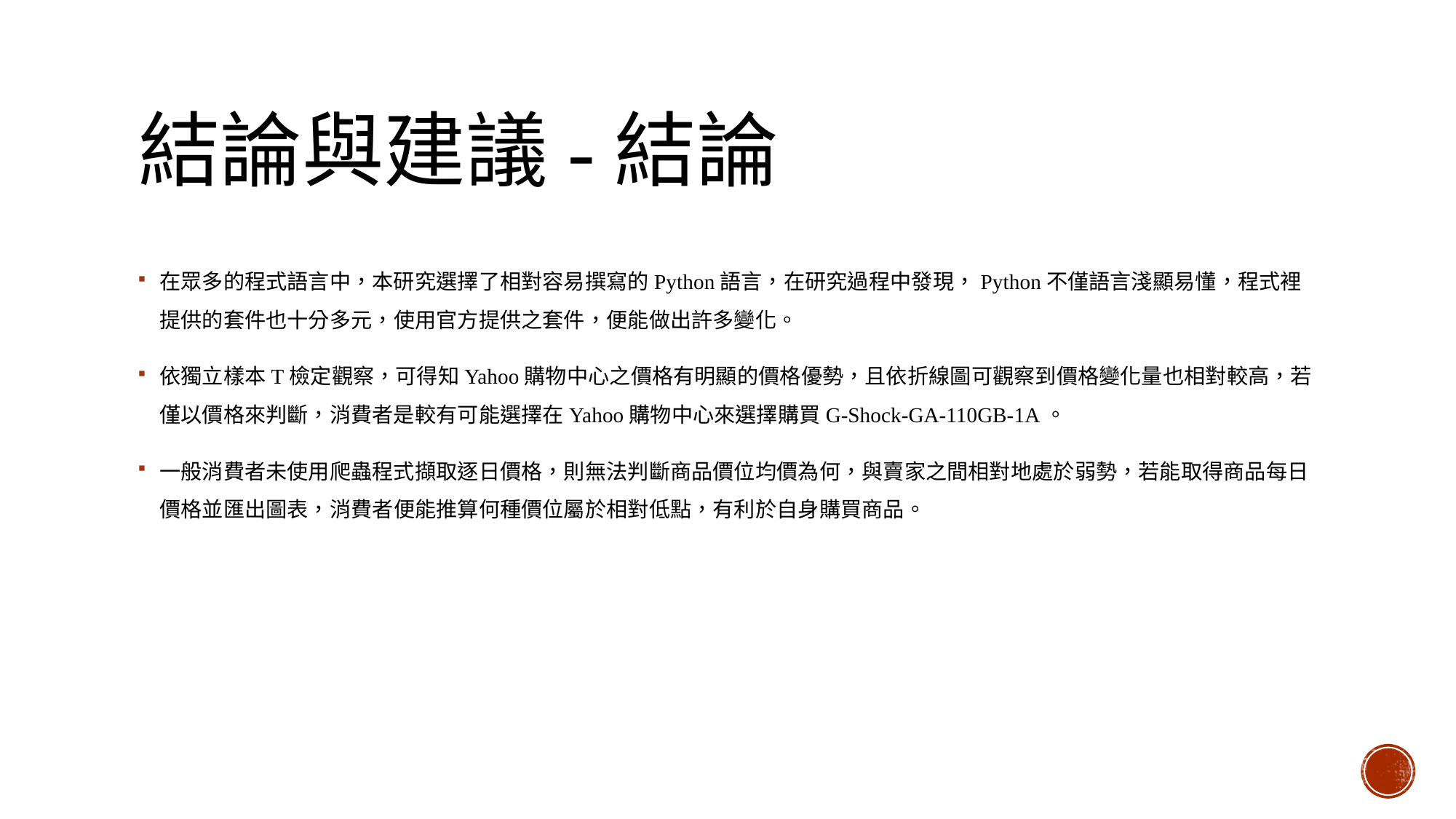

# 結論與建議-結論
在眾多的程式語言中，本研究選擇了相對容易撰寫的Python語言，在研究過程中發現，Python不僅語言淺顯易懂，程式裡提供的套件也十分多元，使用官方提供之套件，便能做出許多變化。
依獨立樣本T檢定觀察，可得知Yahoo購物中心之價格有明顯的價格優勢，且依折線圖可觀察到價格變化量也相對較高，若僅以價格來判斷，消費者是較有可能選擇在Yahoo購物中心來選擇購買G-Shock-GA-110GB-1A。
一般消費者未使用爬蟲程式擷取逐日價格，則無法判斷商品價位均價為何，與賣家之間相對地處於弱勢，若能取得商品每日價格並匯出圖表，消費者便能推算何種價位屬於相對低點，有利於自身購買商品。